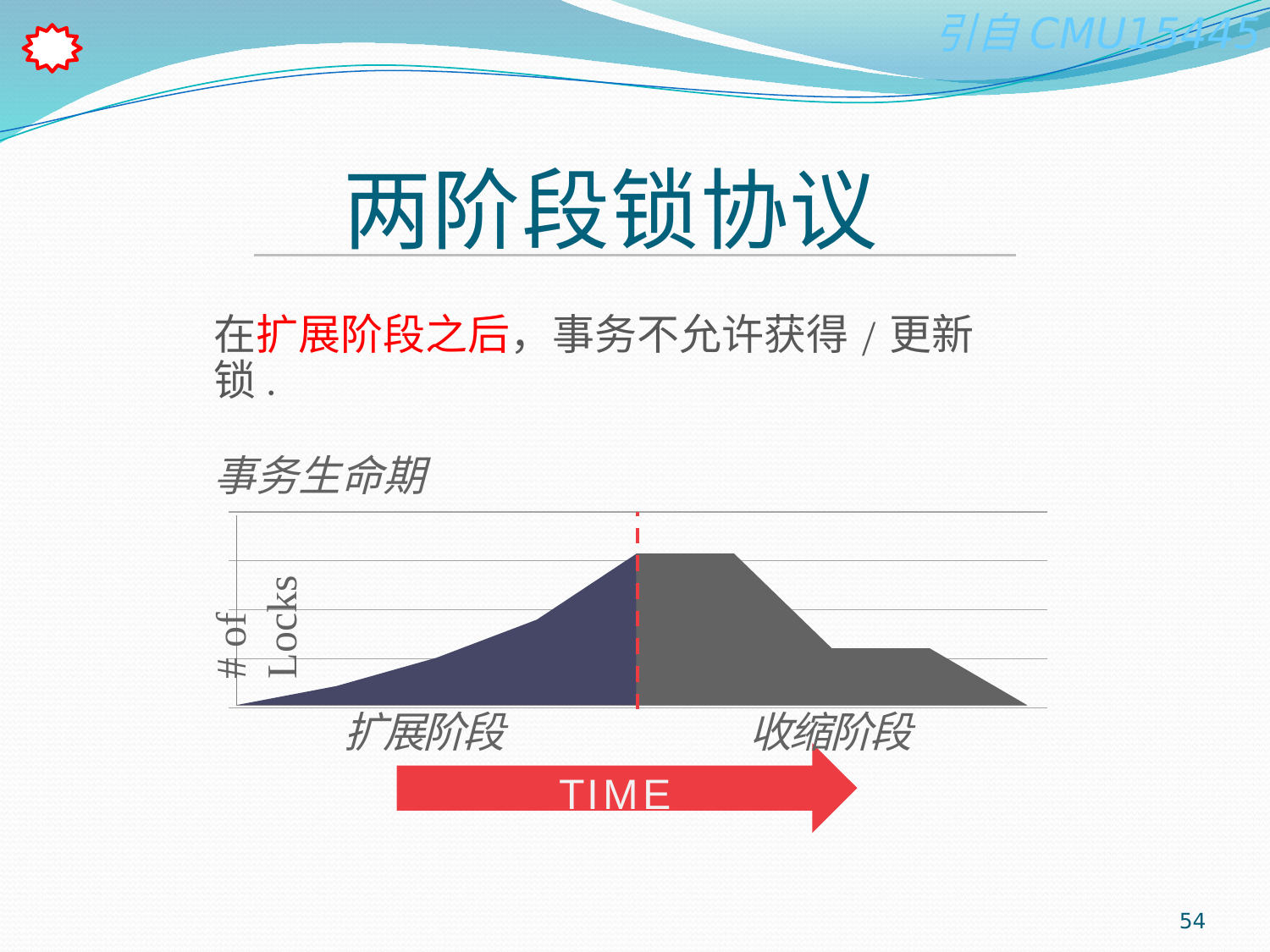

# 两阶段锁协议

在扩展阶段之后，事务不允许获得/更新锁.

事务生命期

# of Locks

扩展阶段
收缩阶段

TIME
54